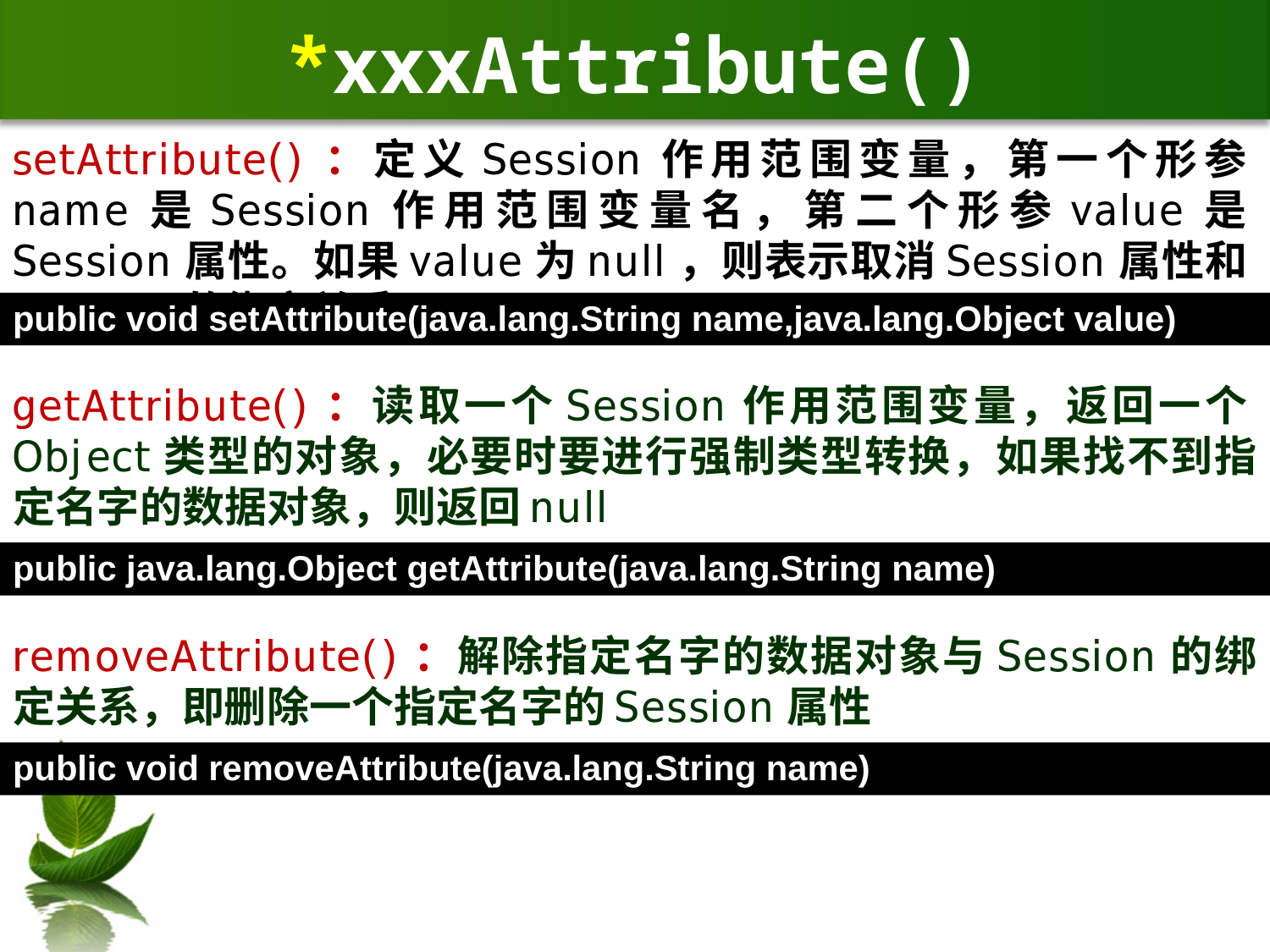

# *xxxAttribute()
setAttribute()：定义Session作用范围变量，第一个形参name是Session作用范围变量名，第二个形参value是Session属性。如果value为null，则表示取消Session属性和Session的绑定关系
public void setAttribute(java.lang.String name,java.lang.Object value)
getAttribute()：读取一个Session作用范围变量，返回一个Object类型的对象，必要时要进行强制类型转换，如果找不到指定名字的数据对象，则返回null
public java.lang.Object getAttribute(java.lang.String name)
removeAttribute()：解除指定名字的数据对象与Session的绑定关系，即删除一个指定名字的Session属性
public void removeAttribute(java.lang.String name)